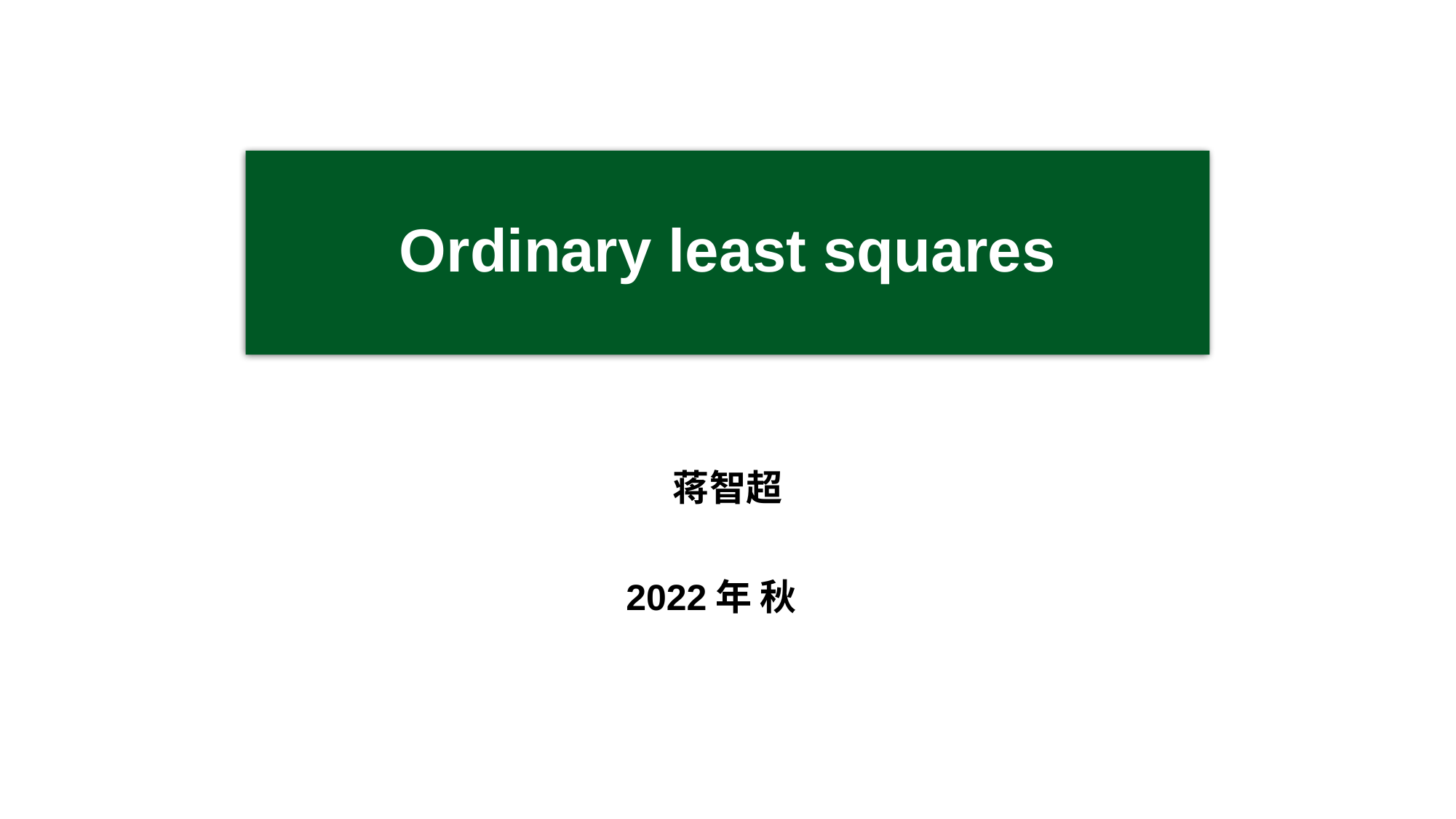

# Ordinary least squares
蒋智超

2022年 秋